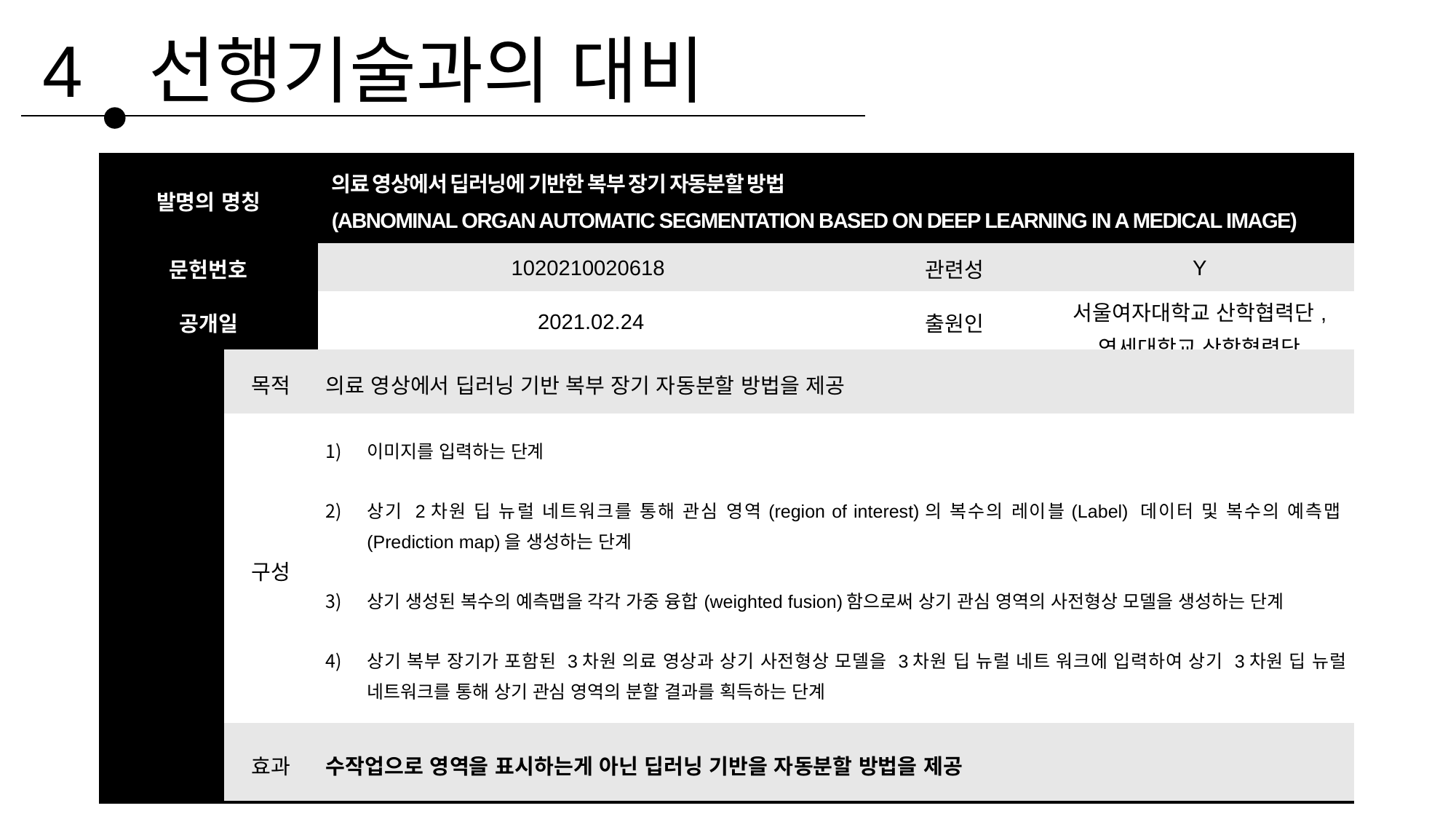

4
선행기술과의 대비

| 발명의 명칭 |  | 의료 영상에서 딥러닝에 기반한 복부 장기 자동분할 방법 (ABNOMINAL ORGAN AUTOMATIC SEGMENTATION BASED ON DEEP LEARNING IN A MEDICAL IMAGE) |  |  |
| --- | --- | --- | --- | --- |
| 문헌번호 |  | 1020210020618 | 관련성 | Y |
| 공개일 |  | 2021.02.24 | 출원인 | 서울여자대학교 산학협력단, 연세대학교 산학협력단 |
| 기술 요지 | 목적 | 의료 영상에서 딥러닝 기반 복부 장기 자동분할 방법을 제공 |  |  |
|  | 구성 | 이미지를 입력하는 단계 상기 2차원 딥 뉴럴 네트워크를 통해 관심 영역(region of interest)의 복수의 레이블(Label) 데이터 및 복수의 예측맵(Prediction map)을 생성하는 단계 상기 생성된 복수의 예측맵을 각각 가중 융합(weighted fusion)함으로써 상기 관심 영역의 사전형상 모델을 생성하는 단계 상기 복부 장기가 포함된 3차원 의료 영상과 상기 사전형상 모델을 3차원 딥 뉴럴 네트 워크에 입력하여 상기 3차원 딥 뉴럴 네트워크를 통해 상기 관심 영역의 분할 결과를 획득하는 단계 |  |  |
|  | 효과 | 수작업으로 영역을 표시하는게 아닌 딥러닝 기반을 자동분할 방법을 제공 |  |  |